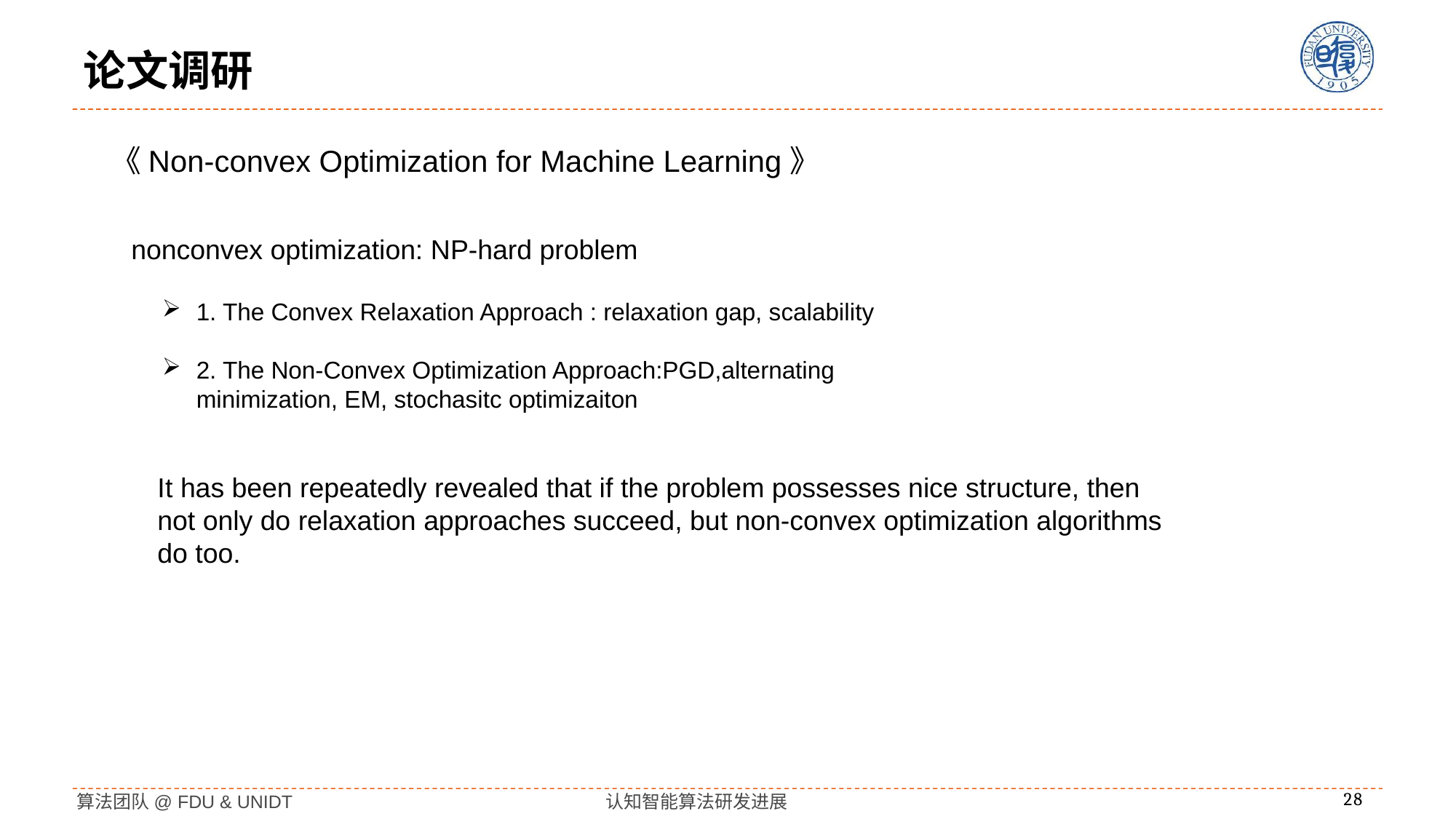

# 论文调研
《Non-convex Optimization for Machine Learning》
nonconvex optimization: NP-hard problem
1. The Convex Relaxation Approach : relaxation gap, scalability

2. The Non-Convex Optimization Approach:PGD,alternating minimization, EM, stochasitc optimizaiton

It has been repeatedly revealed that if the problem possesses nice structure, then not only do relaxation approaches succeed, but non-convex optimization algorithms do too.